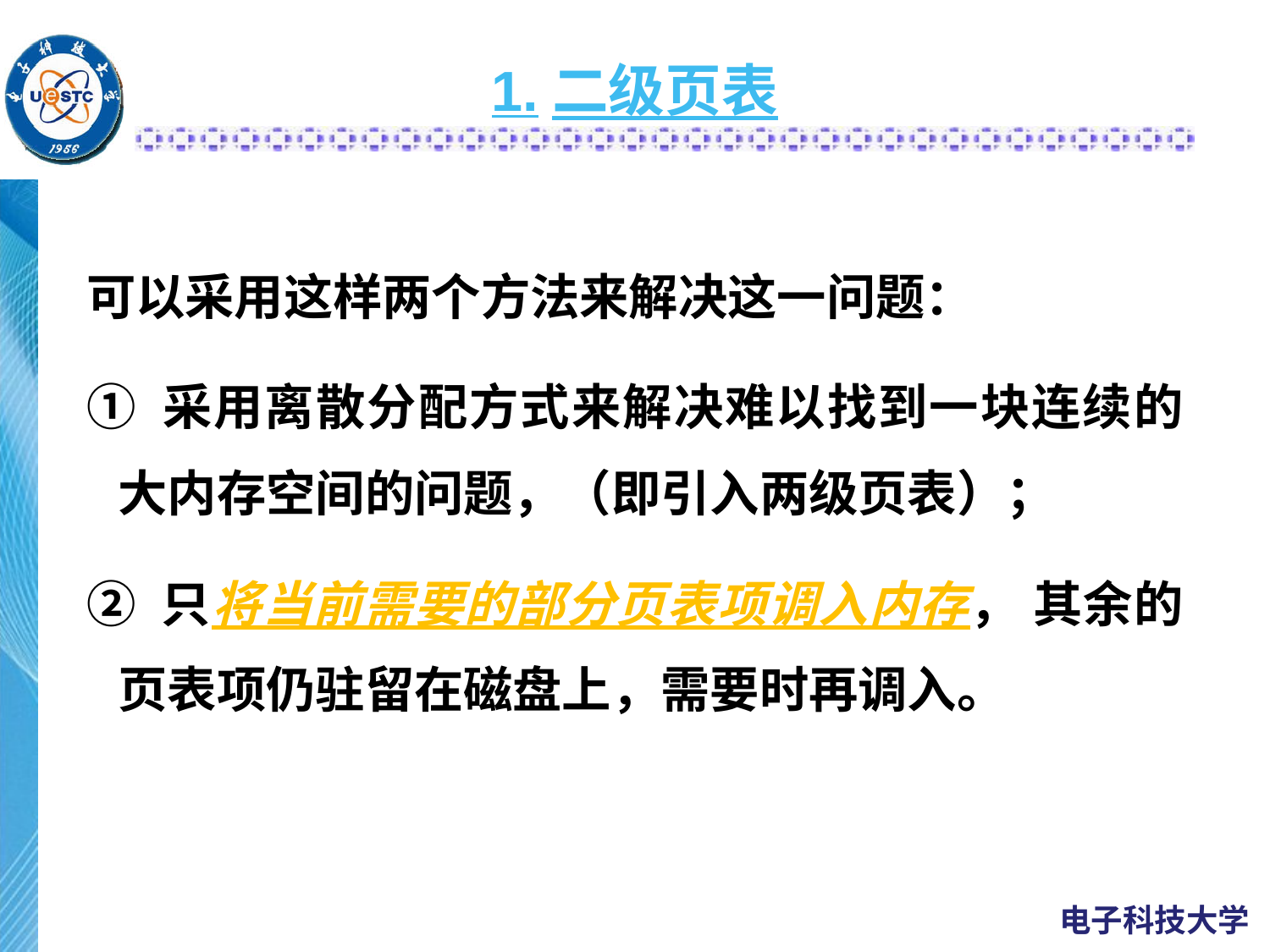

# 1.二级页表
可以采用这样两个方法来解决这一问题：
① 采用离散分配方式来解决难以找到一块连续的大内存空间的问题，（即引入两级页表）；
② 只将当前需要的部分页表项调入内存， 其余的页表项仍驻留在磁盘上，需要时再调入。